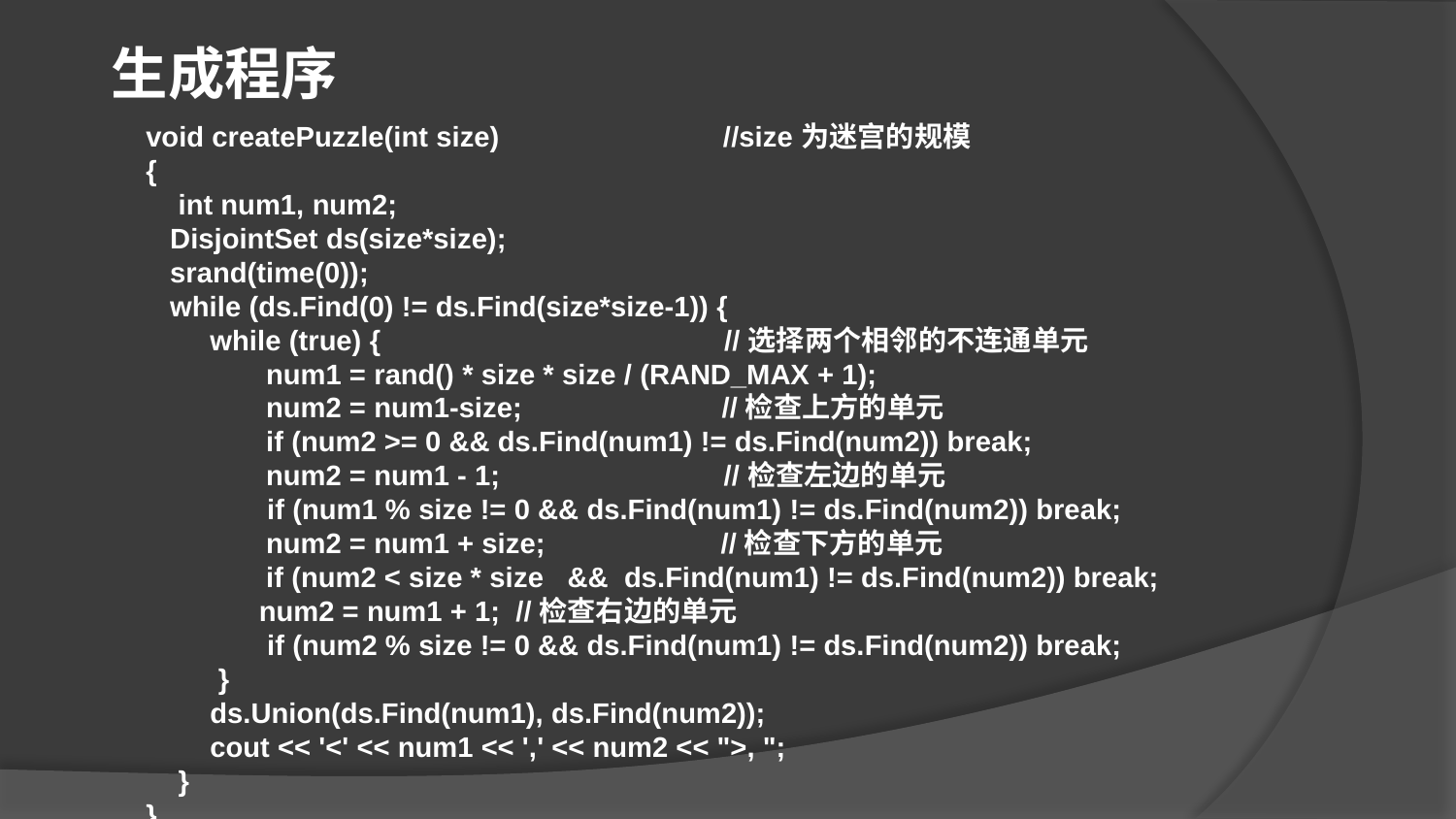

生成程序
void createPuzzle(int size)                            //size为迷宫的规模
{
    int num1, num2;
   DisjointSet ds(size*size);
   srand(time(0));
   while (ds.Find(0) != ds.Find(size*size-1)) {
        while (true) {                                           //选择两个相邻的不连通单元
               num1 = rand() * size * size / (RAND_MAX + 1);
               num2 = num1-size;                         //检查上方的单元
               if (num2 >= 0 && ds.Find(num1) != ds.Find(num2)) break;
               num2 = num1 - 1;                            //检查左边的单元
	   if (num1 % size != 0 && ds.Find(num1) != ds.Find(num2)) break;
               num2 = num1 + size;                      //检查下方的单元
               if (num2 < size * size   &&  ds.Find(num1) != ds.Find(num2)) break;
	  num2 = num1 + 1;  //检查右边的单元
	   if (num2 % size != 0 && ds.Find(num1) != ds.Find(num2)) break;
         }
        ds.Union(ds.Find(num1), ds.Find(num2));
        cout << '<' << num1 << ',' << num2 << ">, ";
    }
}